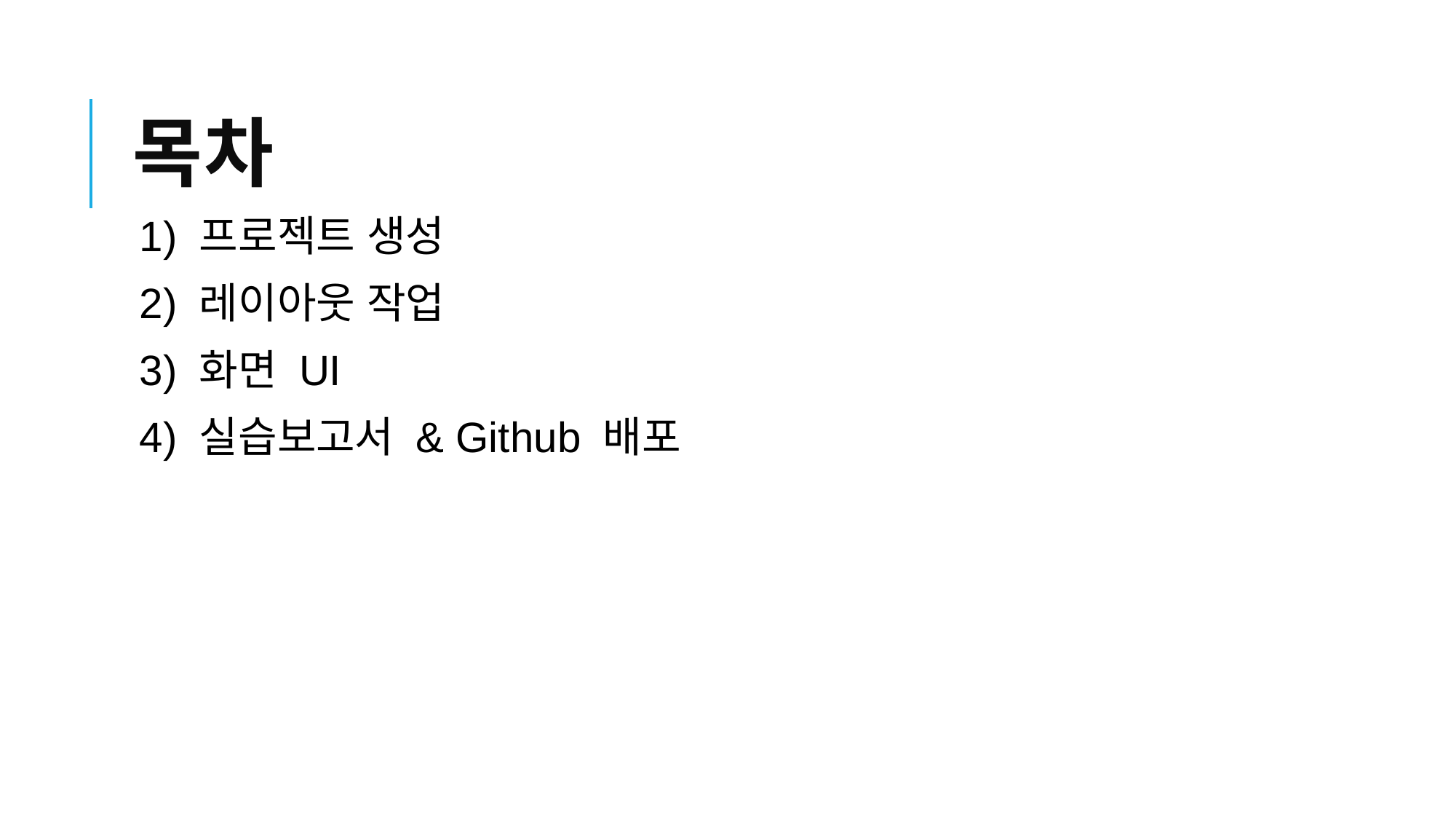

# 목차
1) 프로젝트 생성
2) 레이아웃 작업
3) 화면 UI
4) 실습보고서 & Github 배포